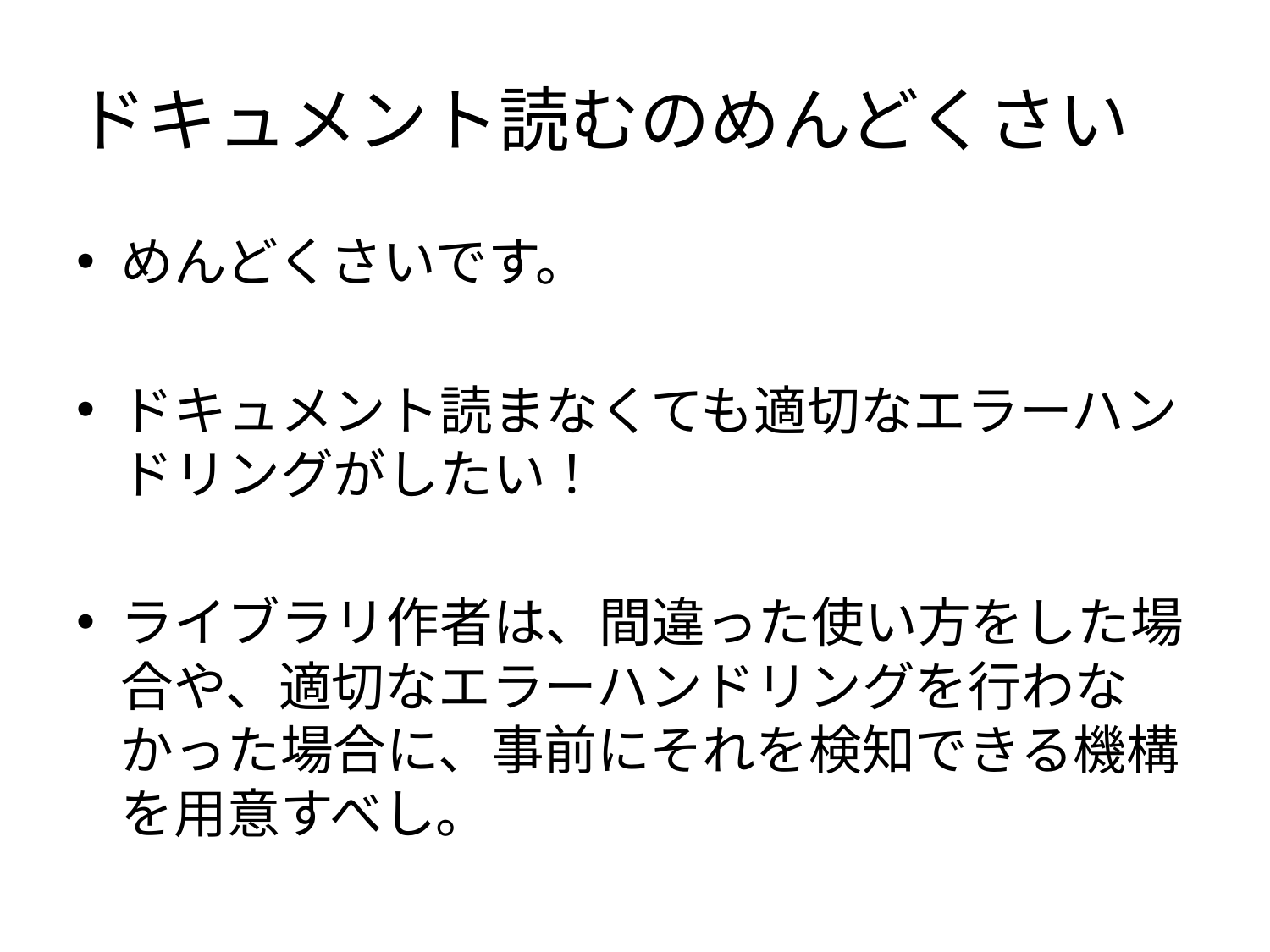

# ドキュメント読むのめんどくさい
めんどくさいです。

ドキュメント読まなくても適切なエラーハンドリングがしたい！

ライブラリ作者は、間違った使い方をした場合や、適切なエラーハンドリングを行わなかった場合に、事前にそれを検知できる機構を用意すべし。